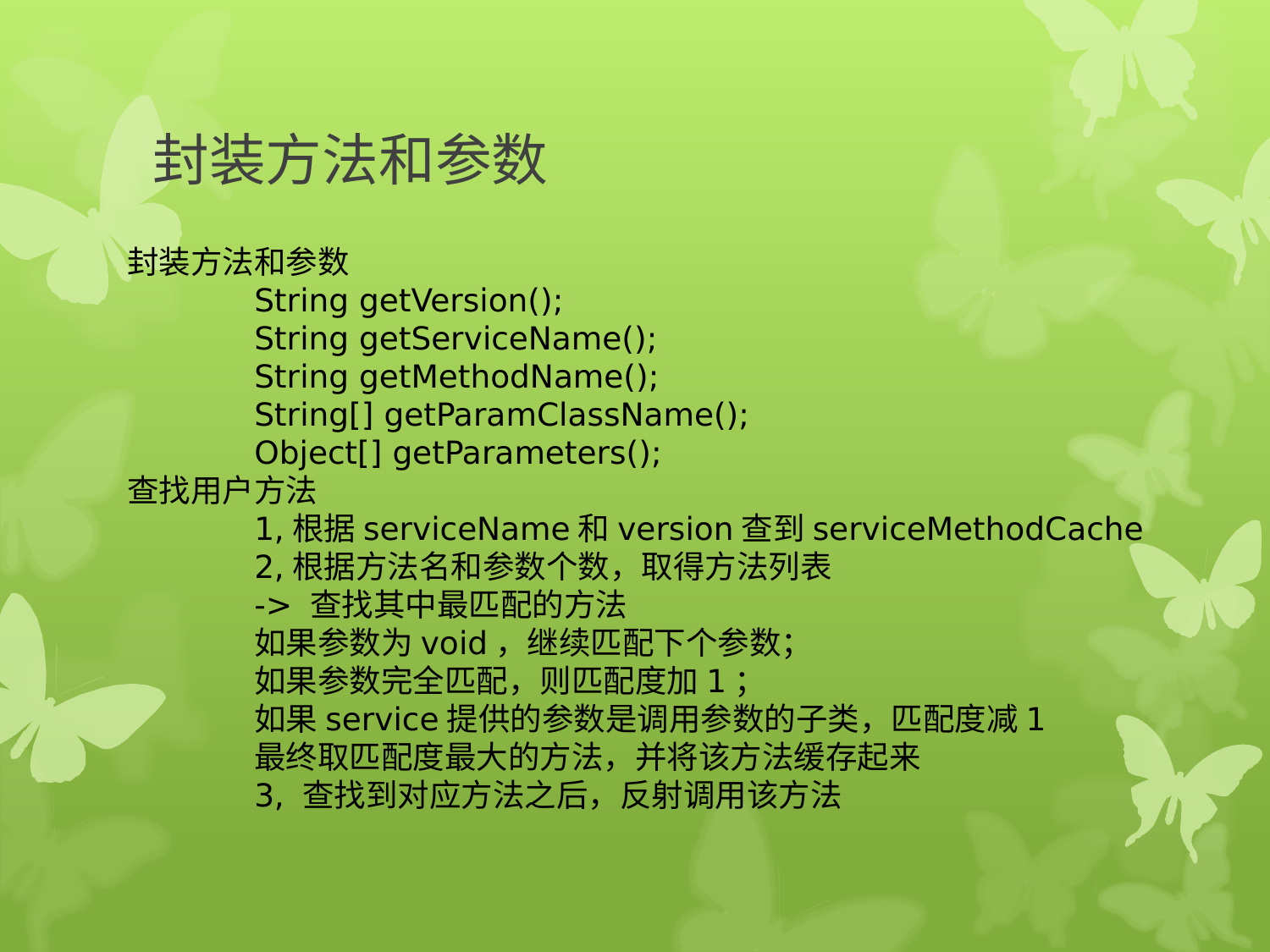

# 封装方法和参数
封装方法和参数
	String getVersion();
	String getServiceName();
	String getMethodName();
	String[] getParamClassName();
	Object[] getParameters();
查找用户方法
	1,根据serviceName和version查到serviceMethodCache
	2,根据方法名和参数个数，取得方法列表
	-> 查找其中最匹配的方法
	如果参数为void，继续匹配下个参数；
	如果参数完全匹配，则匹配度加1；
	如果service提供的参数是调用参数的子类，匹配度减1
	最终取匹配度最大的方法，并将该方法缓存起来
	3, 查找到对应方法之后，反射调用该方法